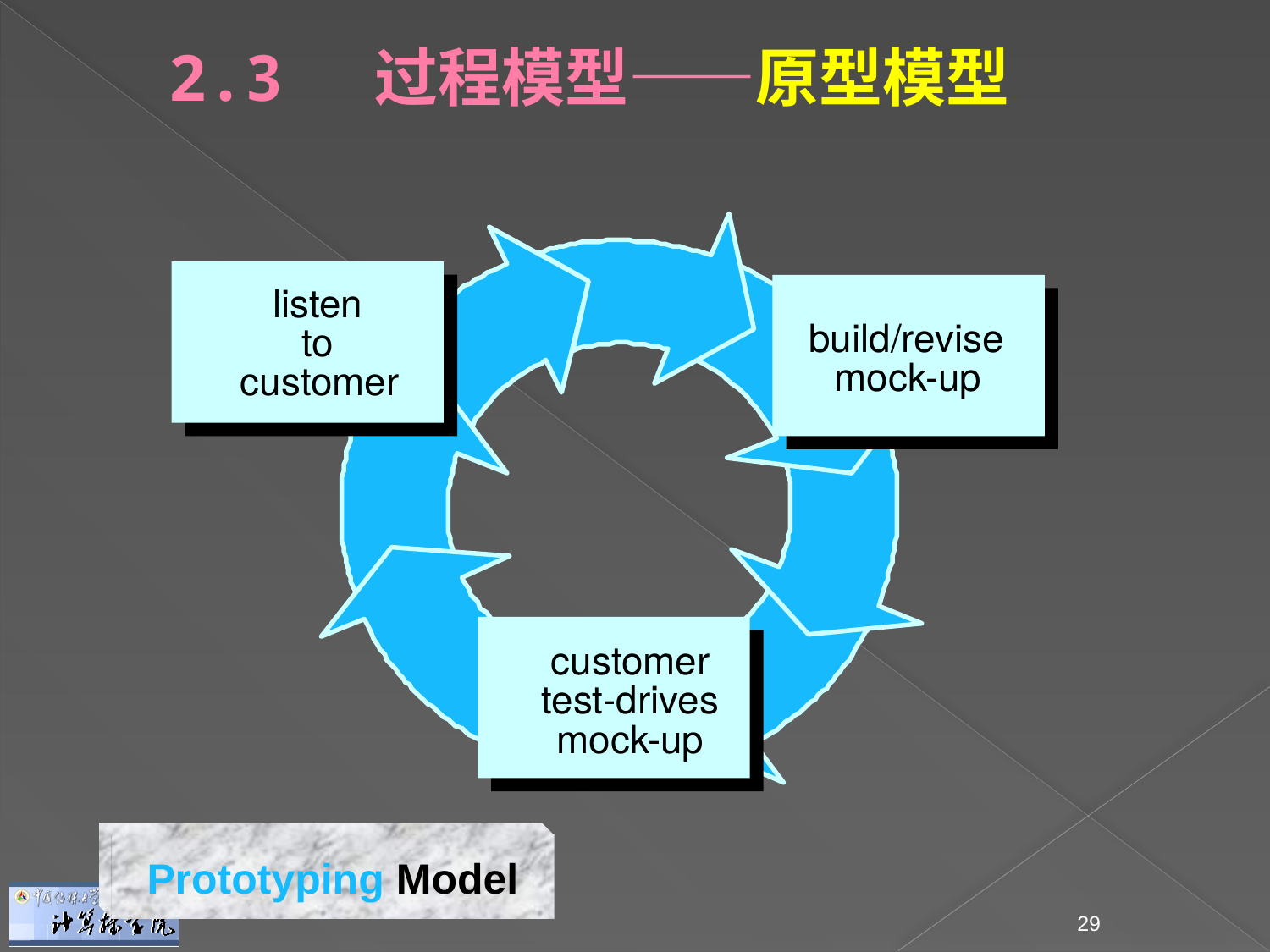

2.3  过程模型——原型模型

listen
to
customer

build/revise
mock-up

customer
test-drives
mock-up
Prototyping Model
29